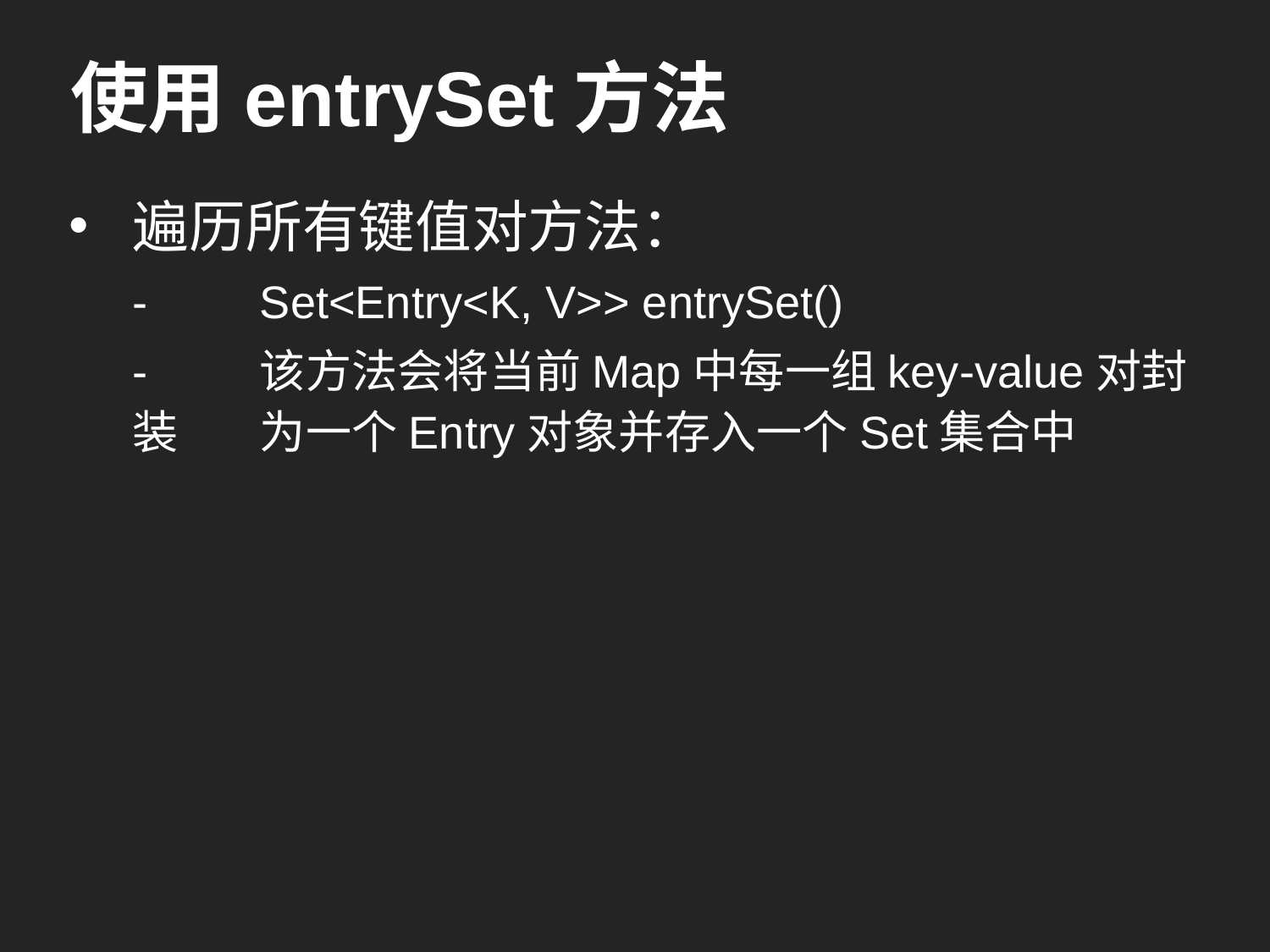

# 使用entrySet方法
遍历所有键值对方法：
- 	Set<Entry<K, V>> entrySet()
-	该方法会将当前Map中每一组key-value对封装	为一个Entry对象并存入一个Set集合中